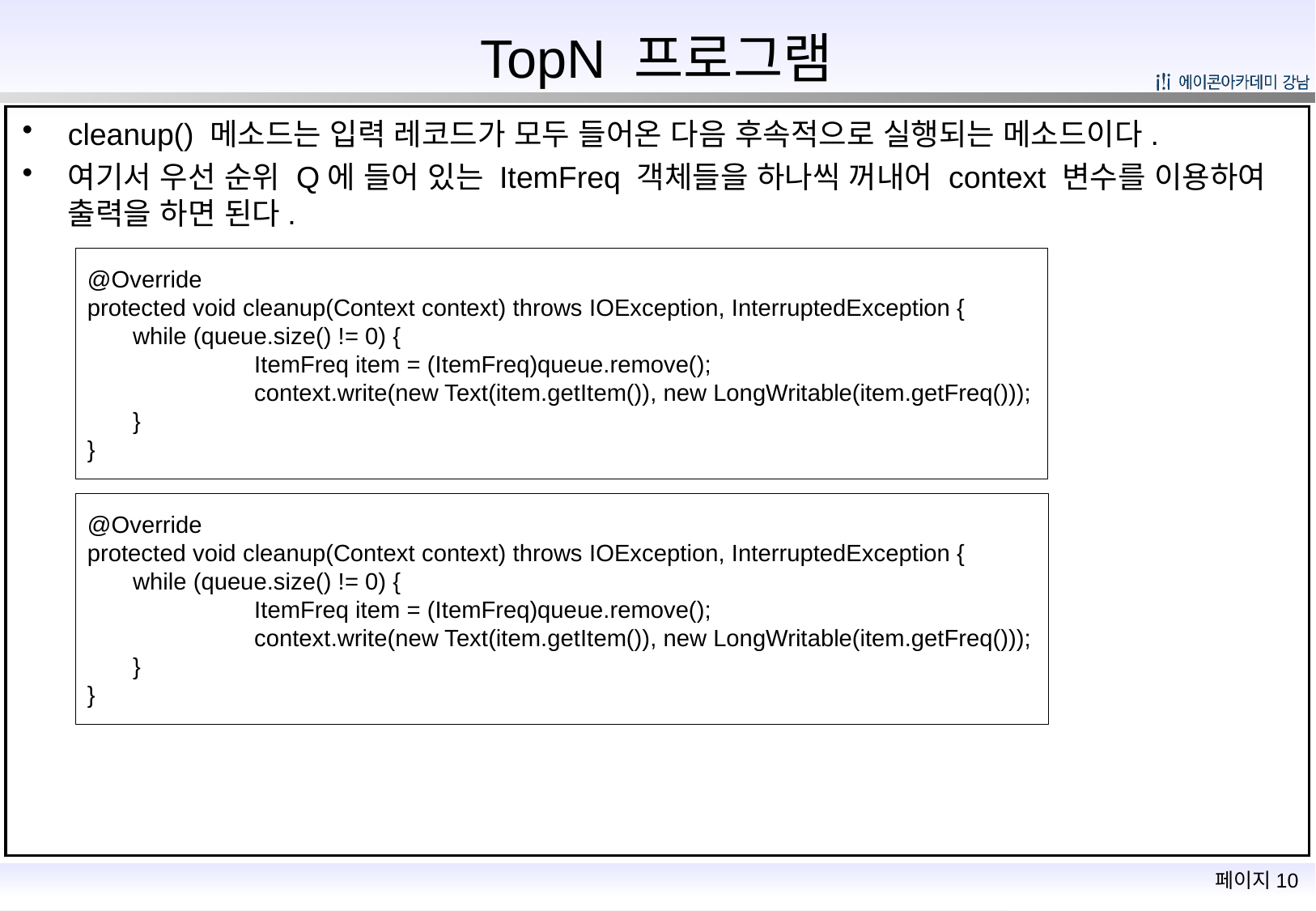

# TopN 프로그램
cleanup() 메소드는 입력 레코드가 모두 들어온 다음 후속적으로 실행되는 메소드이다.
여기서 우선 순위 Q에 들어 있는 ItemFreq 객체들을 하나씩 꺼내어 context 변수를 이용하여 출력을 하면 된다.
@Override
protected void cleanup(Context context) throws IOException, InterruptedException {
	while (queue.size() != 0) {
		ItemFreq item = (ItemFreq)queue.remove();
		context.write(new Text(item.getItem()), new LongWritable(item.getFreq()));
	}
}
@Override
protected void cleanup(Context context) throws IOException, InterruptedException {
	while (queue.size() != 0) {
		ItemFreq item = (ItemFreq)queue.remove();
		context.write(new Text(item.getItem()), new LongWritable(item.getFreq()));
	}
}